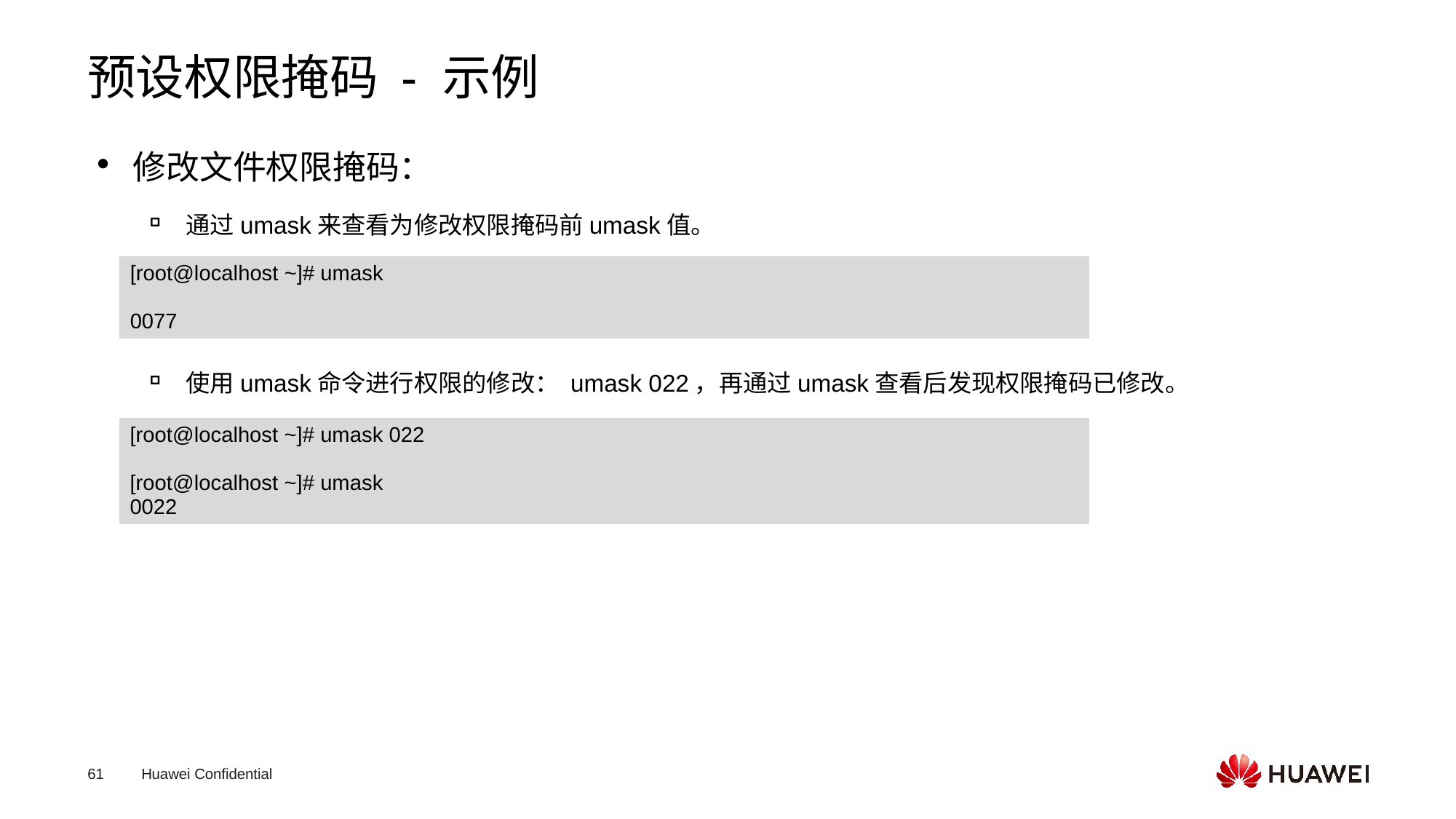

# 预设权限掩码 - 示例
修改文件权限掩码：
通过umask来查看为修改权限掩码前umask值。

使用umask命令进行权限的修改： umask 022，再通过umask查看后发现权限掩码已修改。
| [root@localhost ~]# umask 0077 |
| --- |
| [root@localhost ~]# umask 022 [root@localhost ~]# umask 0022 |
| --- |